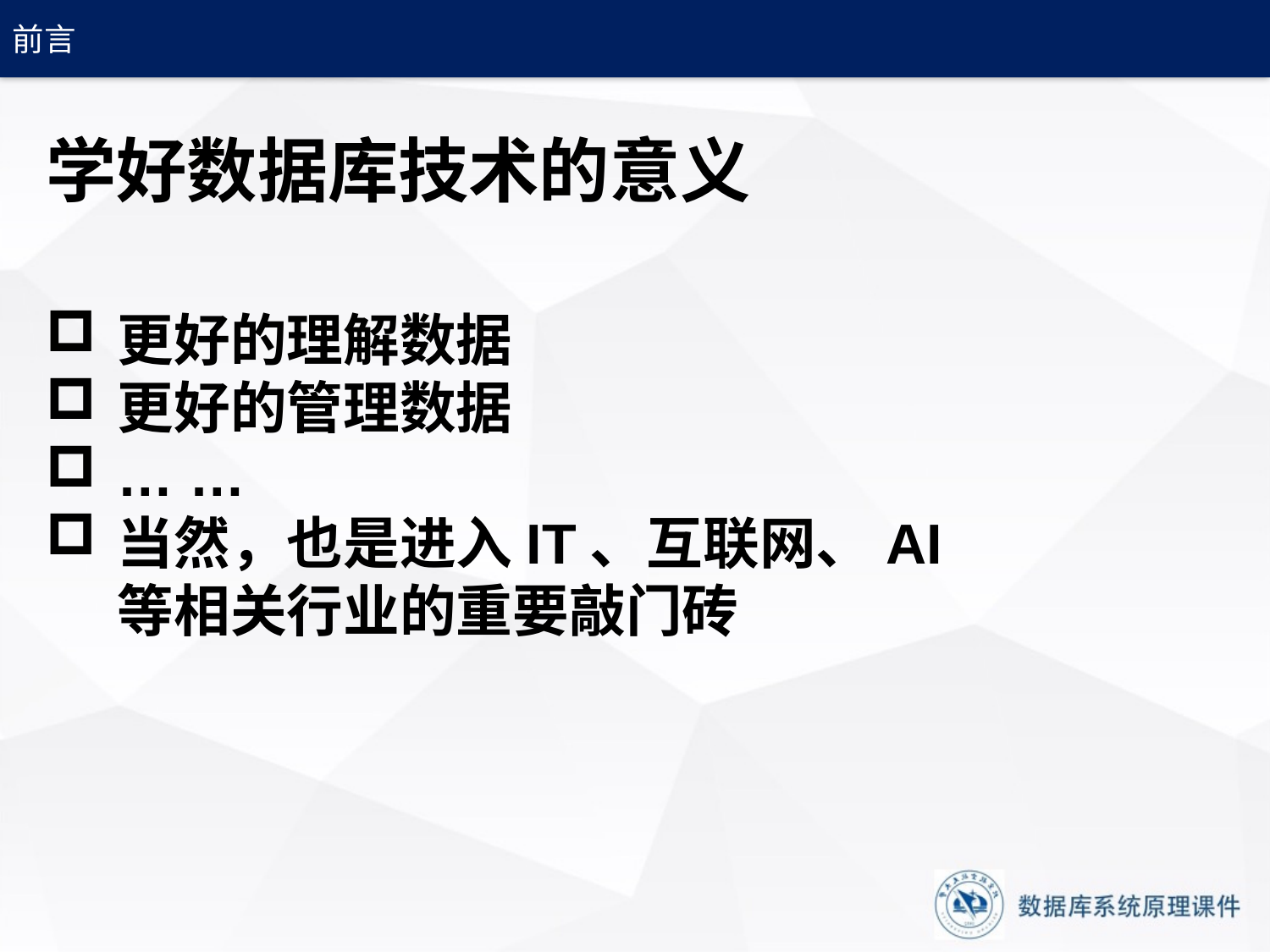

前言
# 学好数据库技术的意义
更好的理解数据
更好的管理数据
… …
当然，也是进入IT、互联网、AI等相关行业的重要敲门砖